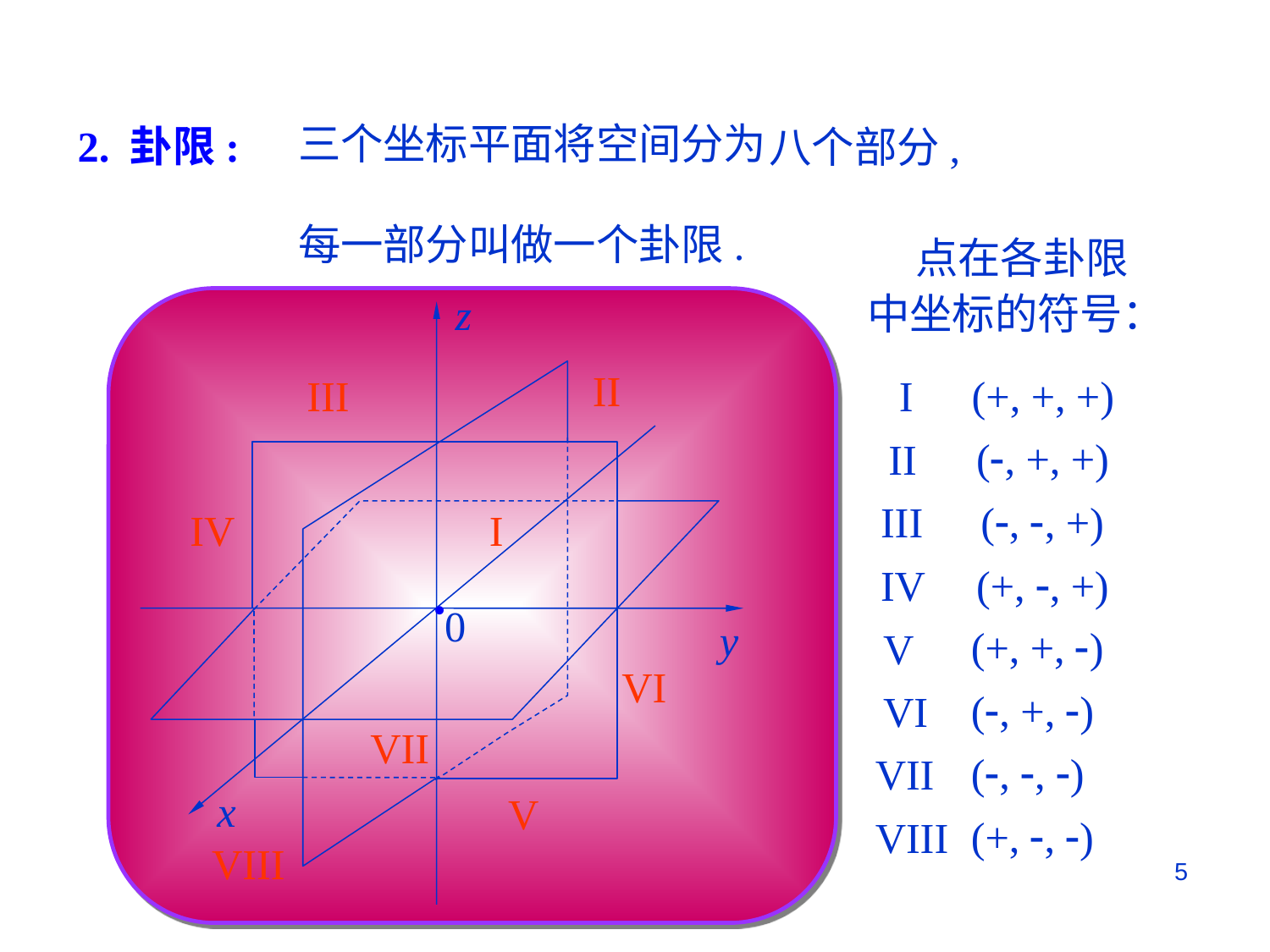

三个坐标平面将空间分为
2. 卦限:
八个部分,
每一部分叫做一个卦限.
    点在各卦限中坐标的符号：
z

II

III
I
(+, +, +)

(−, +, +)
II

(−, −, +)
III
IV
I

(+, −, +)
IV
•
0
y

(+, +, −)
V
VI
(−, +, −)
VI
VII
(−, −, −)
VII
x
V
(+, −, −)
VIII
VIII
5